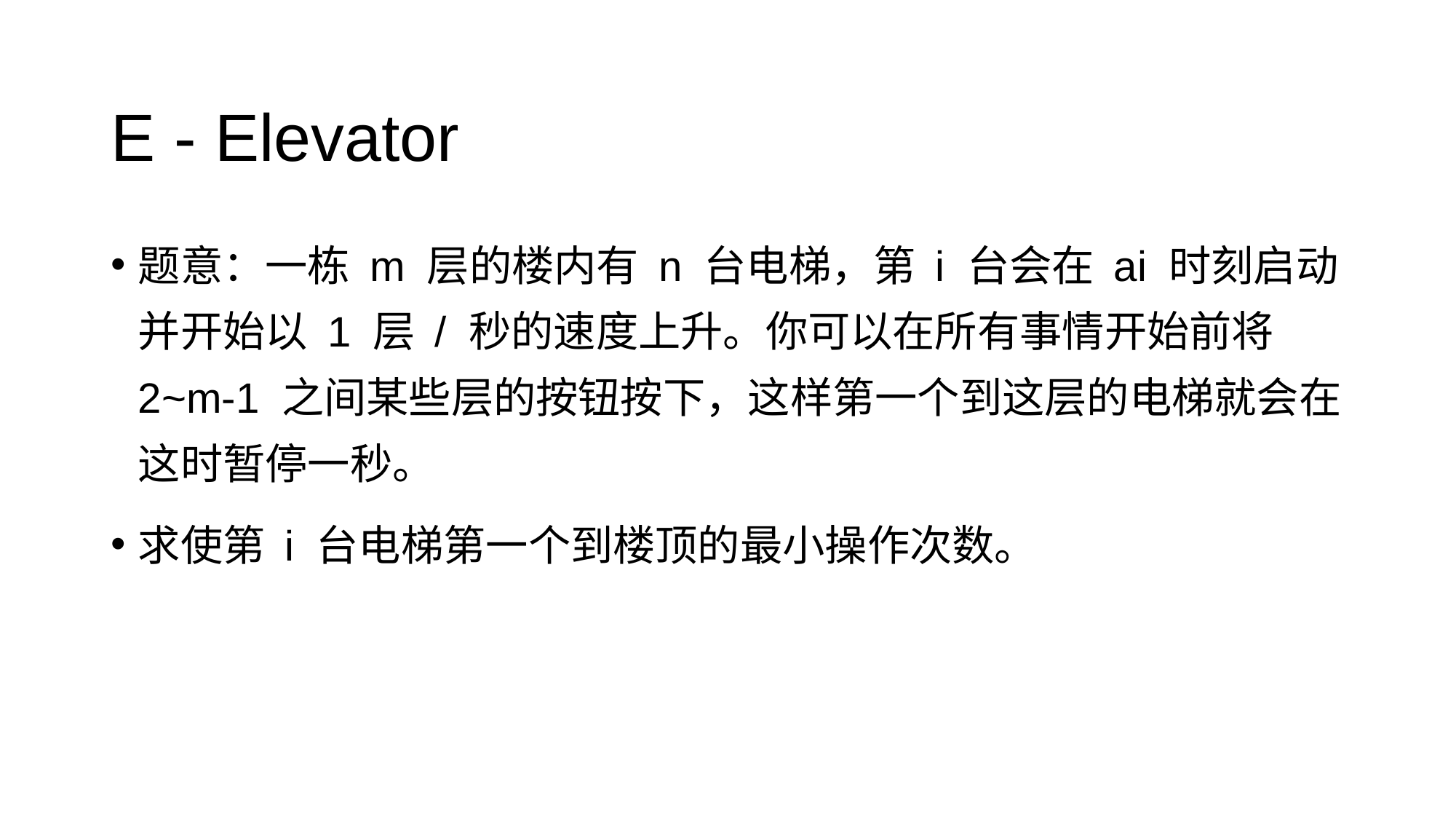

# E - Elevator
题意：一栋 m 层的楼内有 n 台电梯，第 i 台会在 ai 时刻启动并开始以 1 层 / 秒的速度上升。你可以在所有事情开始前将 2~m-1 之间某些层的按钮按下，这样第一个到这层的电梯就会在这时暂停一秒。
求使第 i 台电梯第一个到楼顶的最小操作次数。